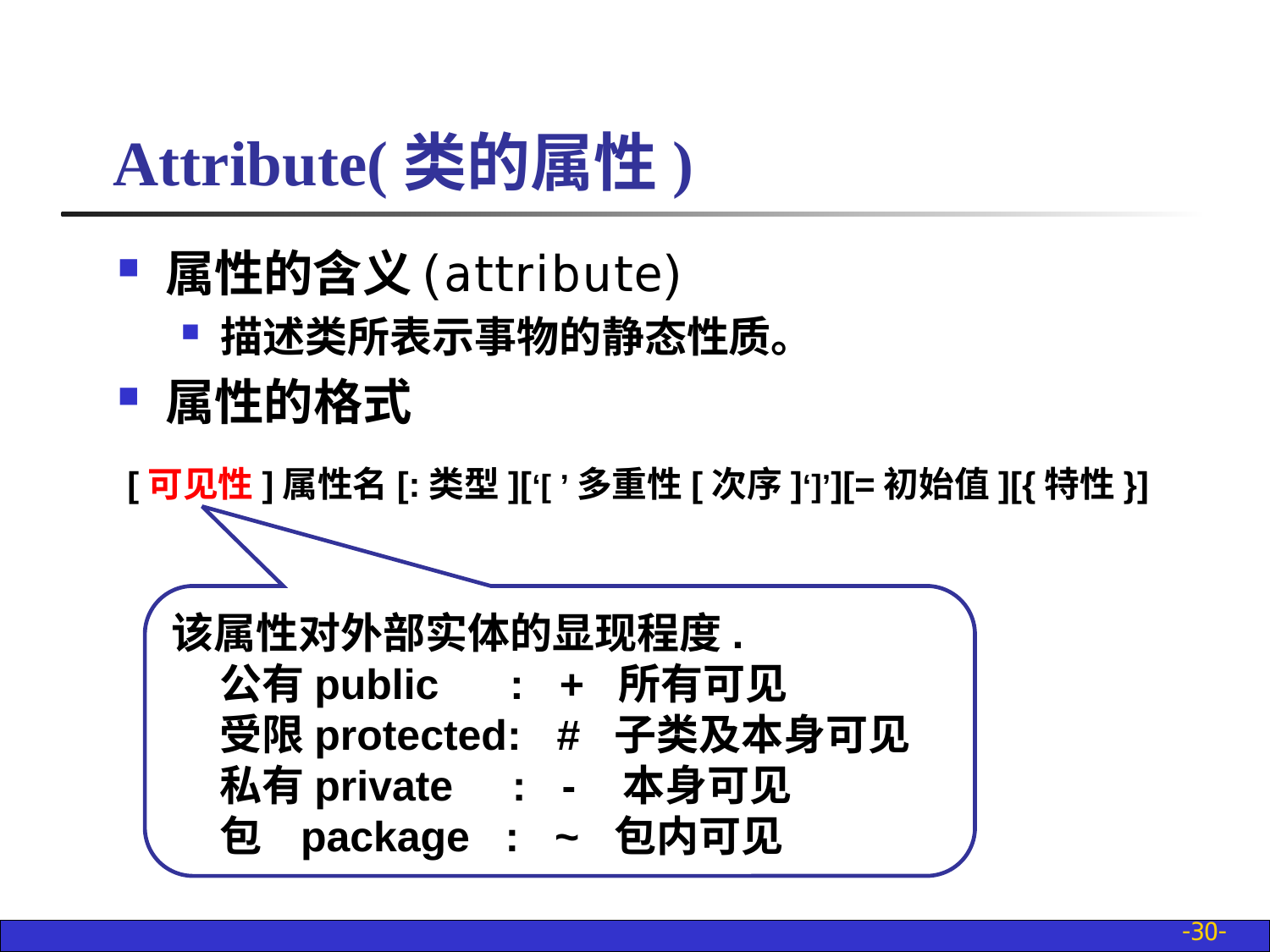

Attribute(类的属性)
属性的含义(attribute)
描述类所表示事物的静态性质。
属性的格式
[可见性]属性名[:类型][‘[ ’多重性[次序]‘]’][=初始值][{特性}]
该属性对外部实体的显现程度.
    公有public      :   +  所有可见
    受限protected:   #  子类及本身可见
    私有private     :   -   本身可见
    包   package   :   ~  包内可见
-30-